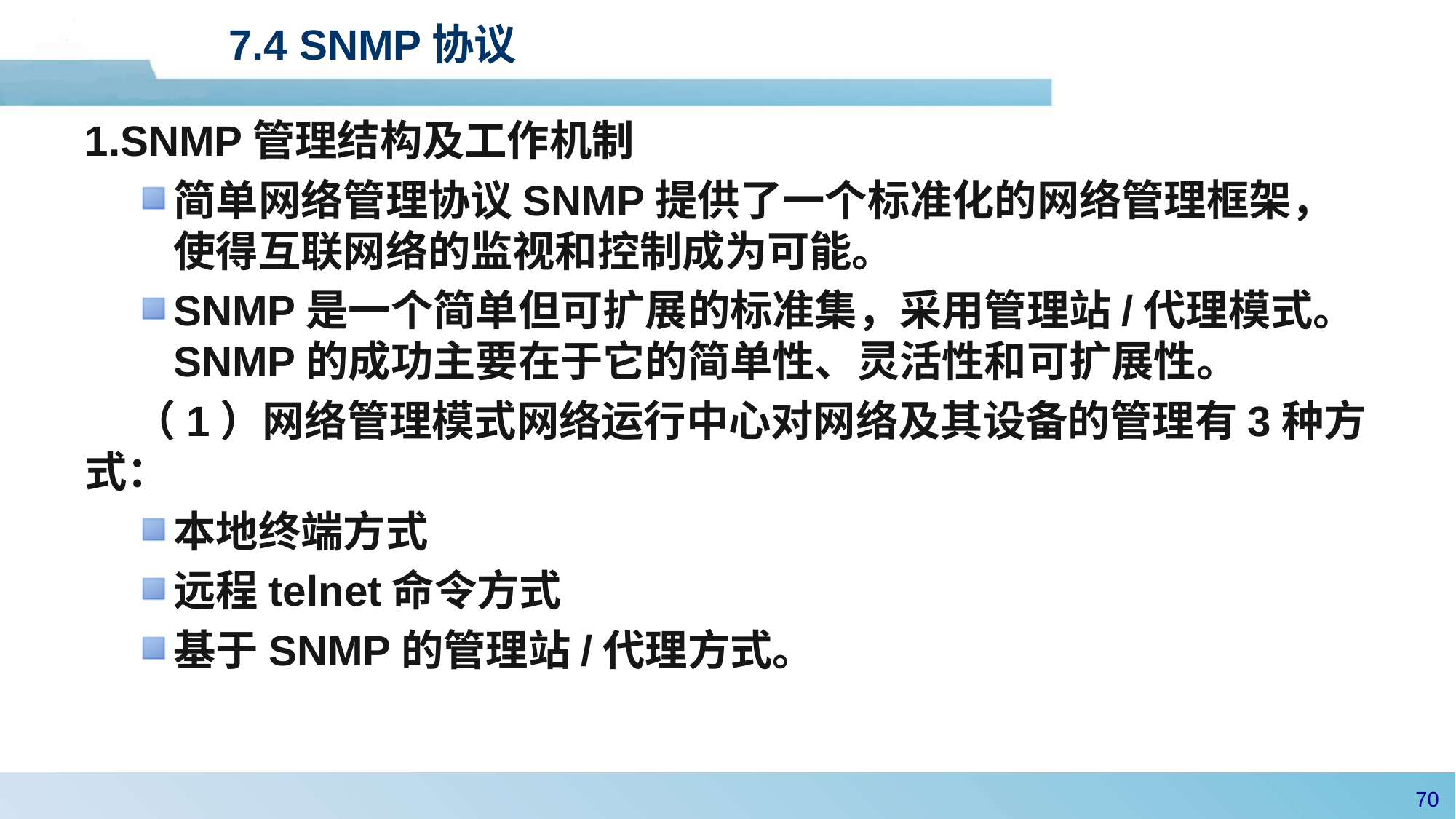

#
7.4 SNMP协议
1.SNMP管理结构及工作机制
简单网络管理协议SNMP提供了一个标准化的网络管理框架，使得互联网络的监视和控制成为可能。
SNMP是一个简单但可扩展的标准集，采用管理站/代理模式。SNMP的成功主要在于它的简单性、灵活性和可扩展性。
    （1）网络管理模式网络运行中心对网络及其设备的管理有3种方式：
本地终端方式
远程telnet命令方式
基于SNMP的管理站/代理方式。
70